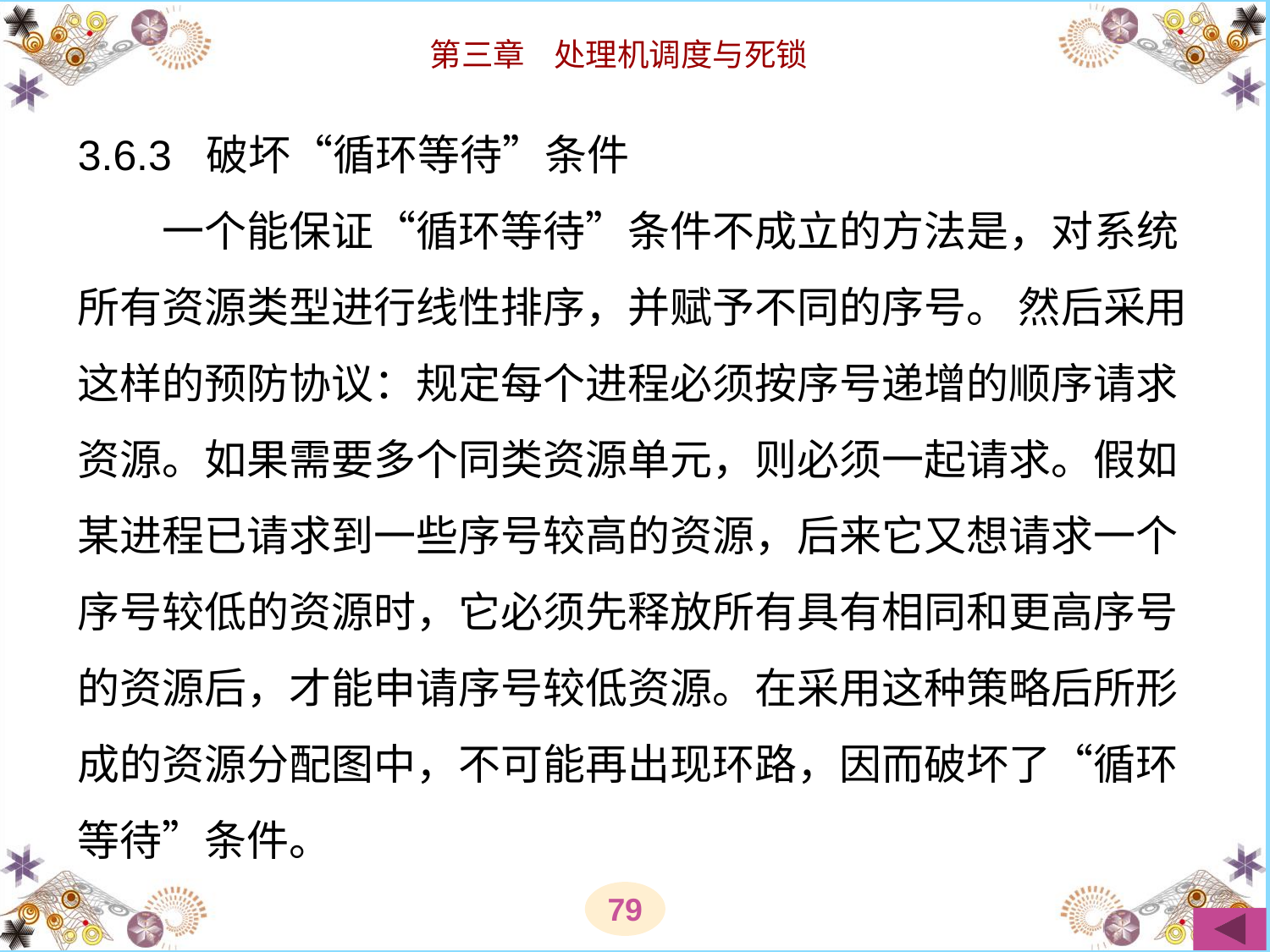

# 3.6.3  破坏“循环等待”条件 　　一个能保证“循环等待”条件不成立的方法是，对系统所有资源类型进行线性排序，并赋予不同的序号。 然后采用这样的预防协议：规定每个进程必须按序号递增的顺序请求资源。如果需要多个同类资源单元，则必须一起请求。假如某进程已请求到一些序号较高的资源，后来它又想请求一个序号较低的资源时，它必须先释放所有具有相同和更高序号的资源后，才能申请序号较低资源。在采用这种策略后所形成的资源分配图中，不可能再出现环路，因而破坏了“循环等待”条件。